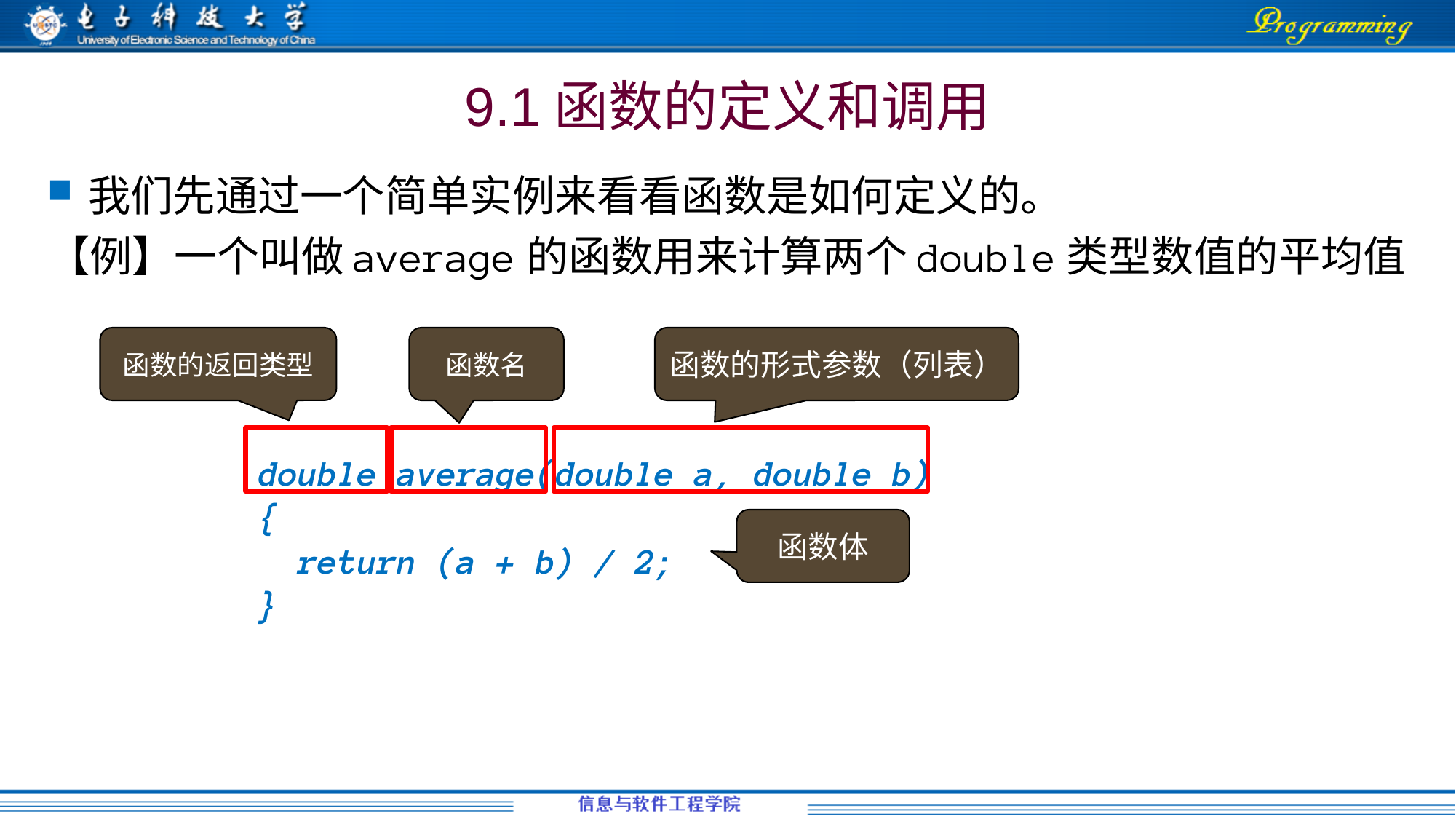

# 9.1函数的定义和调用
我们先通过一个简单实例来看看函数是如何定义的。
【例】一个叫做average的函数用来计算两个double类型数值的平均值

	double average(double a, double b)
	{
	  return (a + b) / 2;
	}
函数的返回类型
函数名
函数的形式参数（列表）

函数体